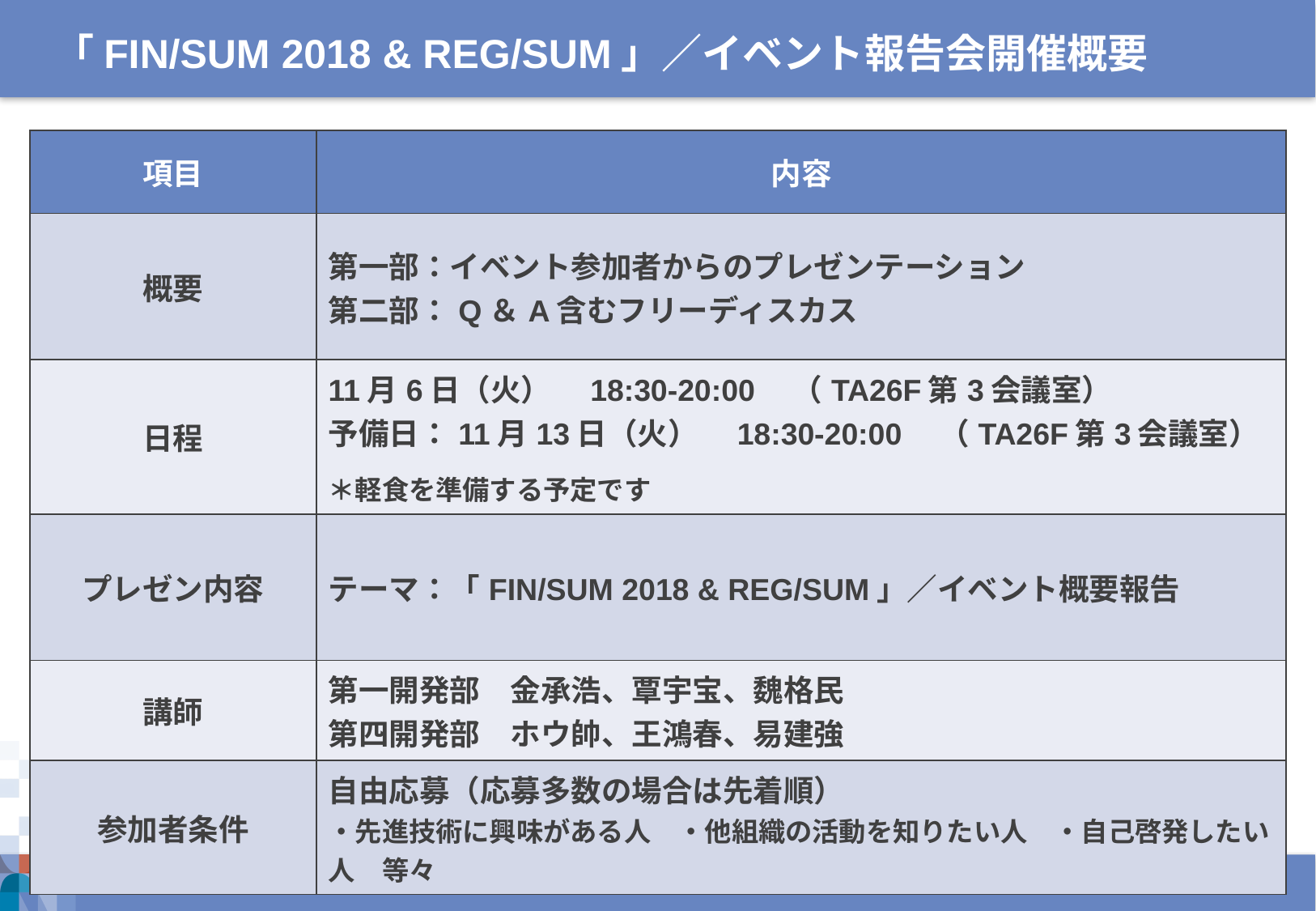

「FIN/SUM 2018 & REG/SUM」／イベント報告会開催概要
| 項目 | 内容 |
| --- | --- |
| 概要 | 第一部：イベント参加者からのプレゼンテーション 第二部：Q＆A含むフリーディスカス |
| 日程 | 11月6日（火）　18:30-20:00　（TA26F第3会議室） 予備日：11月13日（火）　18:30-20:00　（TA26F第3会議室） ＊軽食を準備する予定です |
| プレゼン内容 | テーマ：「FIN/SUM 2018 & REG/SUM」／イベント概要報告 |
| 講師 | 第一開発部　金承浩、覃宇宝、魏格民 第四開発部　ホウ帥、王鴻春、易建強 |
| 参加者条件 | 自由応募（応募多数の場合は先着順） ・先進技術に興味がある人　・他組織の活動を知りたい人　・自己啓発したい人　等々 |